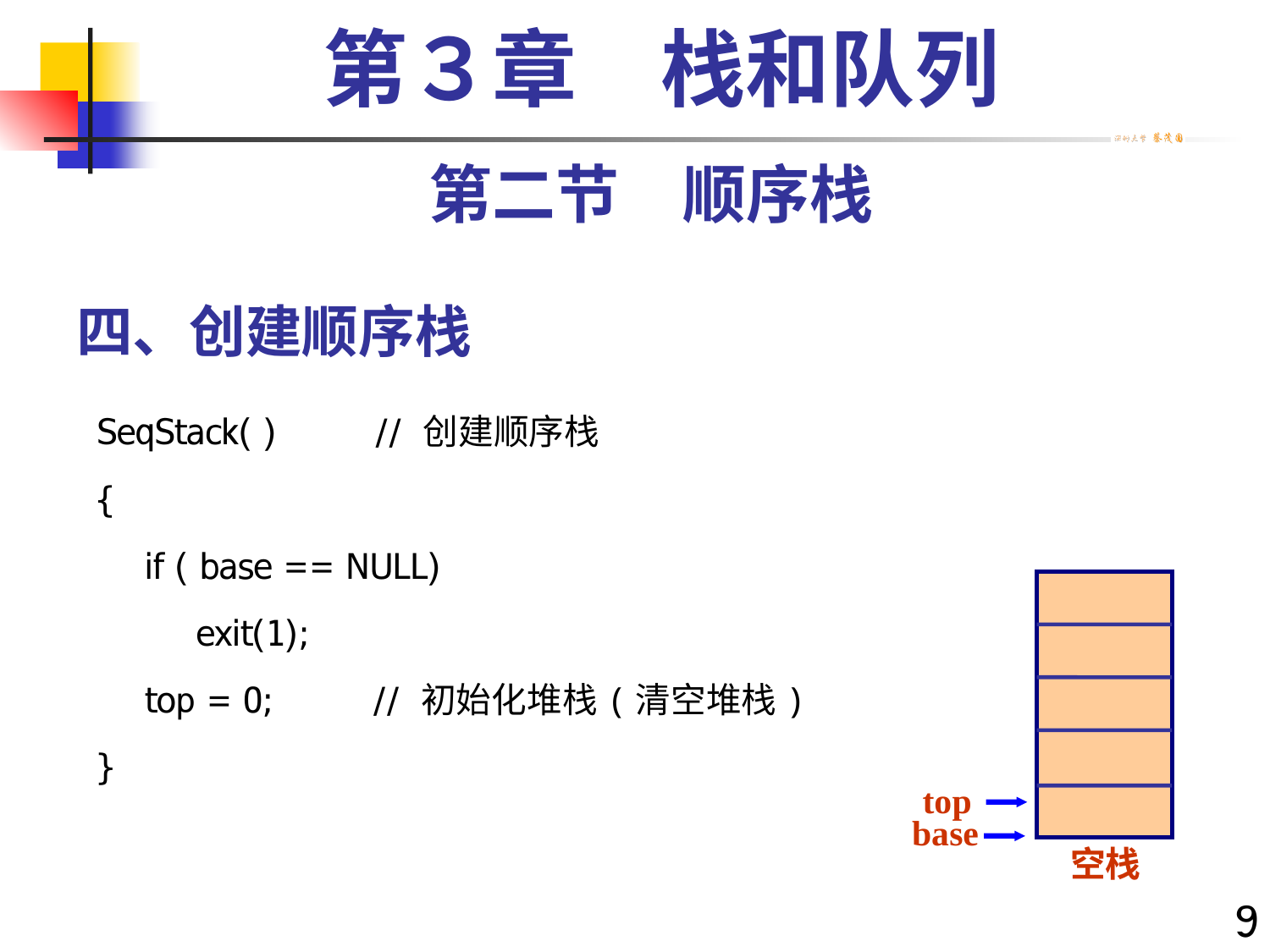

第３章　栈和队列
第二节　顺序栈
# 四、创建顺序栈
SeqStack( )         // 创建顺序栈
{
	if ( base == NULL)
         exit(1);
	top = 0;         // 初始化堆栈(清空堆栈)
}

top

base

空栈
9